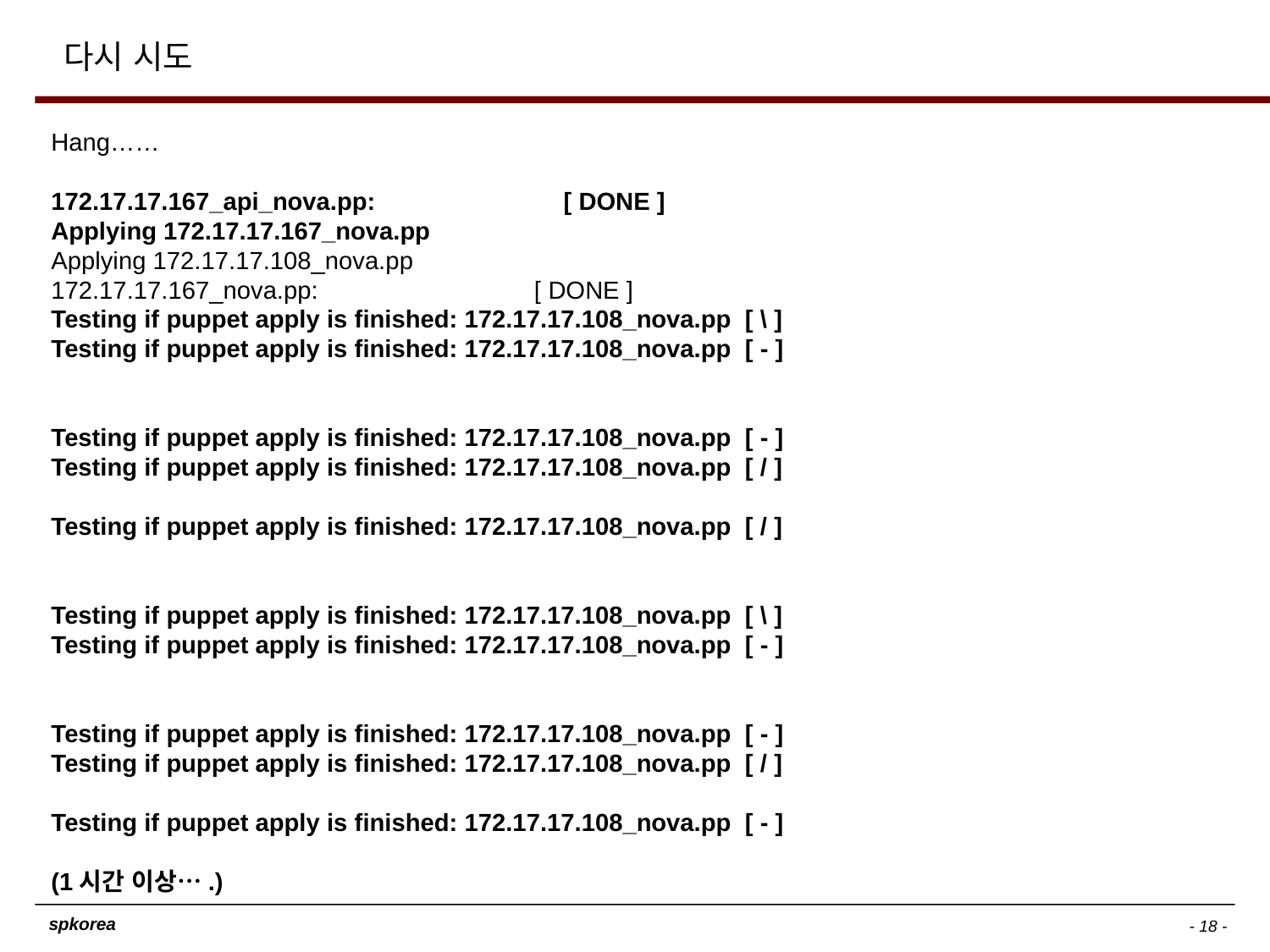

# 다시 시도
Hang……

172.17.17.167_api_nova.pp:                           [ DONE ]
Applying 172.17.17.167_nova.pp
Applying 172.17.17.108_nova.pp
172.17.17.167_nova.pp:                               [ DONE ]
Testing if puppet apply is finished: 172.17.17.108_nova.pp  [ \ ]
Testing if puppet apply is finished: 172.17.17.108_nova.pp  [ - ]

Testing if puppet apply is finished: 172.17.17.108_nova.pp  [ - ]
Testing if puppet apply is finished: 172.17.17.108_nova.pp  [ / ]

Testing if puppet apply is finished: 172.17.17.108_nova.pp  [ / ]

Testing if puppet apply is finished: 172.17.17.108_nova.pp  [ \ ]
Testing if puppet apply is finished: 172.17.17.108_nova.pp  [ - ]

Testing if puppet apply is finished: 172.17.17.108_nova.pp  [ - ]
Testing if puppet apply is finished: 172.17.17.108_nova.pp  [ / ]

Testing if puppet apply is finished: 172.17.17.108_nova.pp  [ - ]

(1시간 이상….)